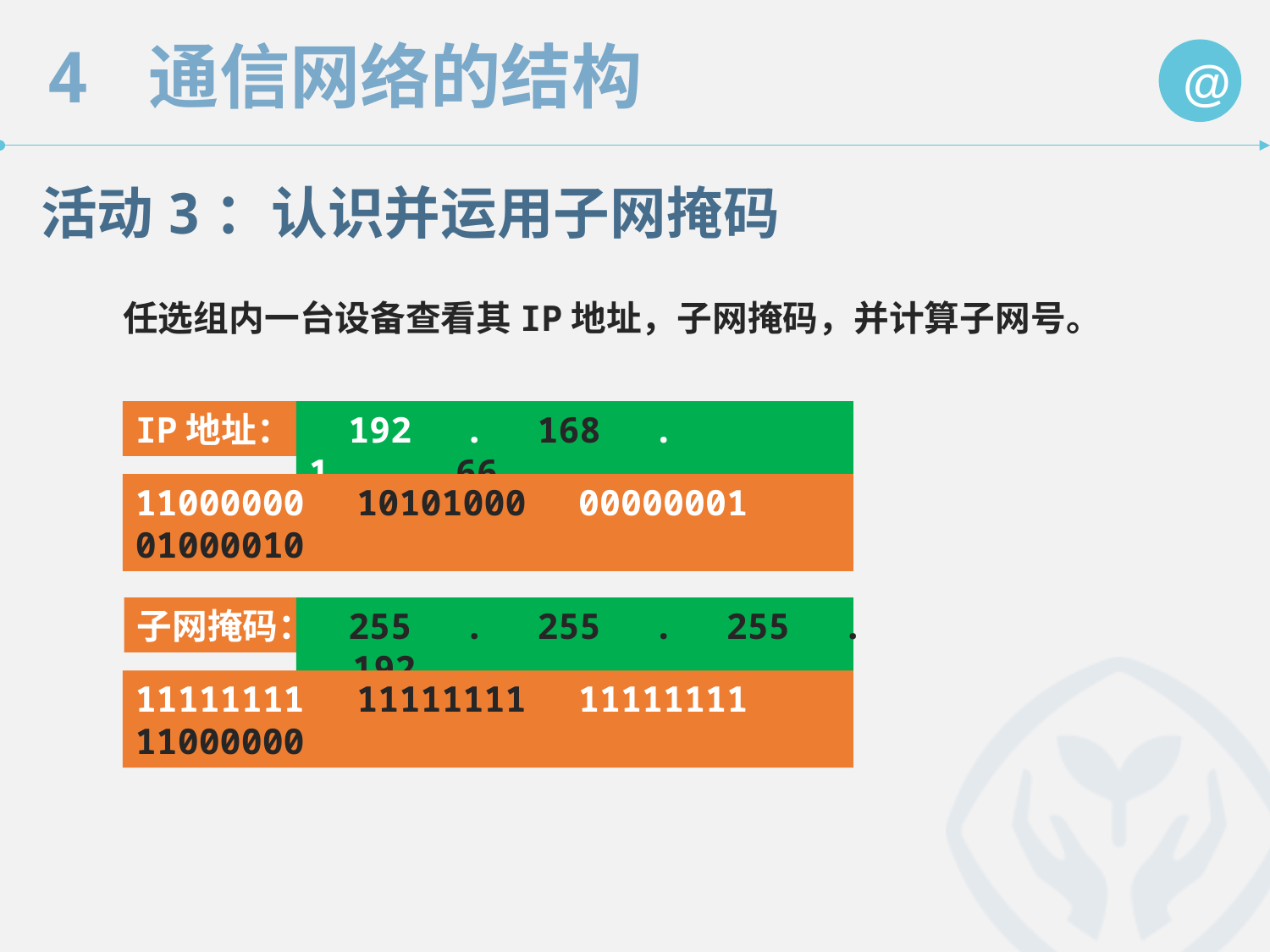

活动3：认识并运用子网掩码
　　任选组内一台设备查看其IP地址，子网掩码，并计算子网号。
IP地址：
　192　.　168　.　1　.　66
11000000　10101000　00000001　01000010
子网掩码：
　255　.　255　.　255　.　192
11111111　11111111　11111111　11000000